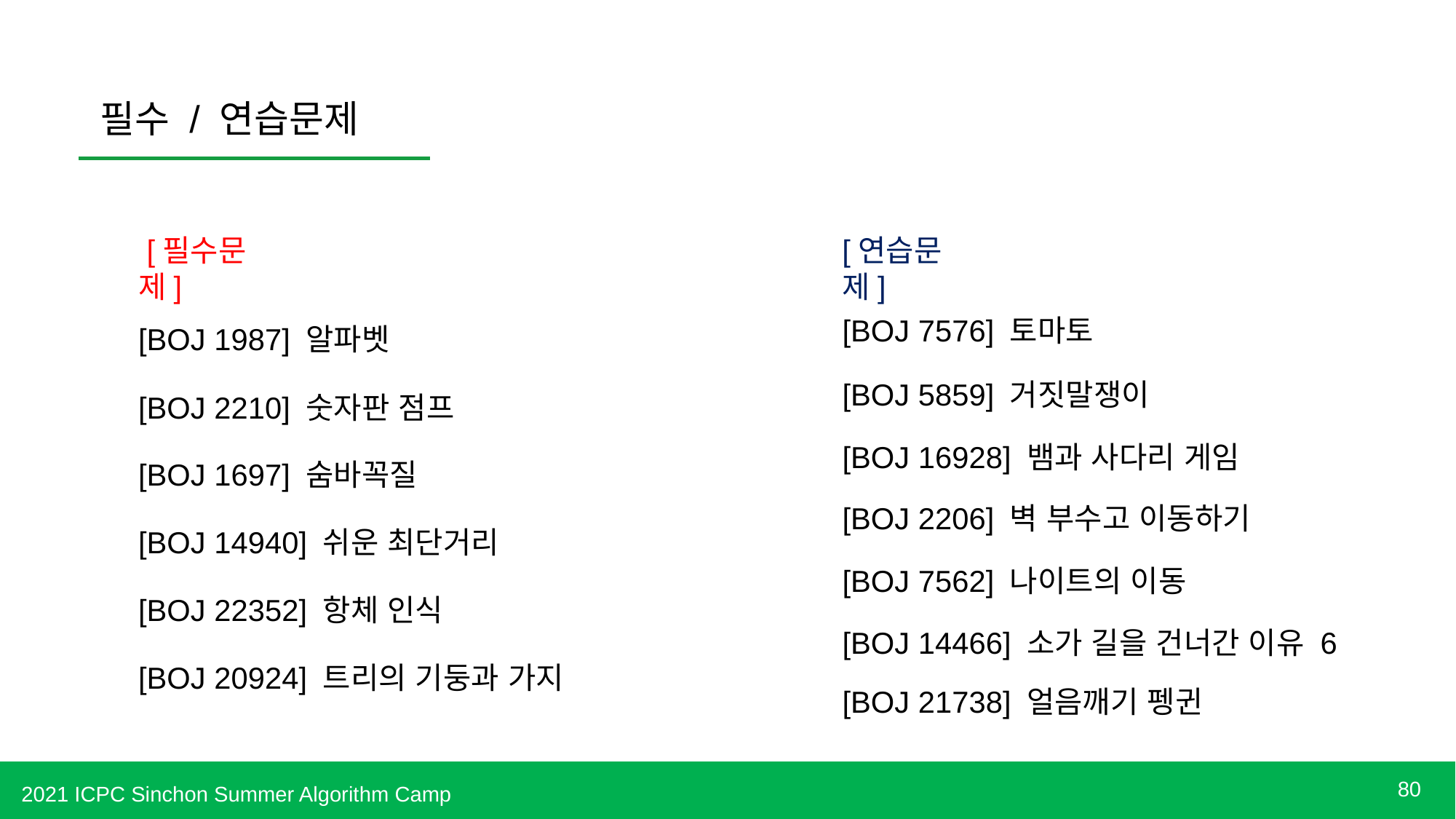

필수 / 연습문제
 [필수문제]
[연습문제]
[BOJ 7576] 토마토
[BOJ 1987] 알파벳
[BOJ 5859] 거짓말쟁이
[BOJ 2210] 숫자판 점프
[BOJ 16928] 뱀과 사다리 게임
[BOJ 1697] 숨바꼭질
[BOJ 2206] 벽 부수고 이동하기
[BOJ 14940] 쉬운 최단거리
[BOJ 7562] 나이트의 이동
[BOJ 22352] 항체 인식
[BOJ 14466] 소가 길을 건너간 이유 6
[BOJ 20924] 트리의 기둥과 가지
[BOJ 21738] 얼음깨기 펭귄

80
2021 ICPC Sinchon Summer Algorithm Camp